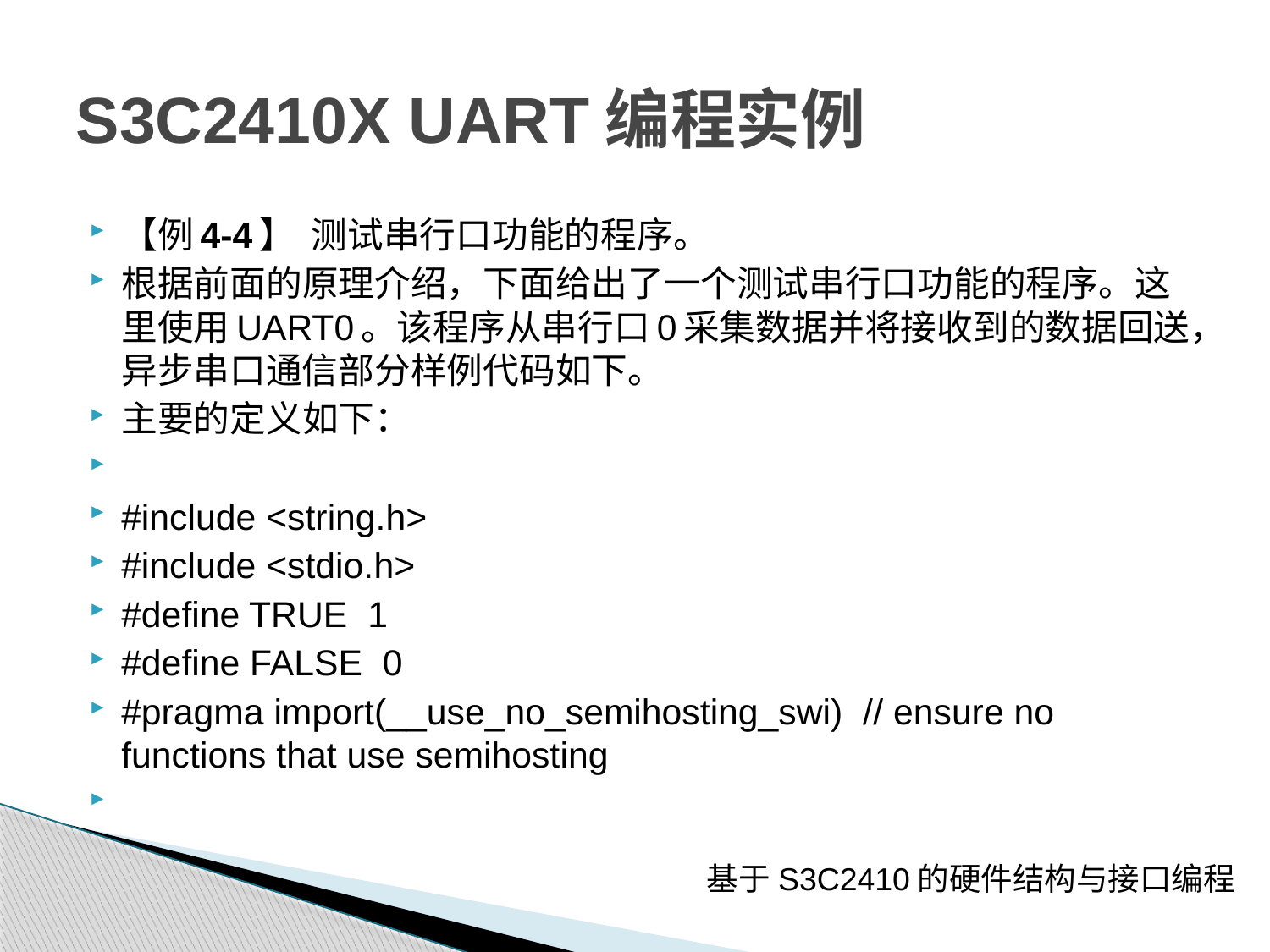

# S3C2410X UART编程实例
【例4-4】  测试串行口功能的程序。
根据前面的原理介绍，下面给出了一个测试串行口功能的程序。这里使用UART0。该程序从串行口0采集数据并将接收到的数据回送，异步串口通信部分样例代码如下。
主要的定义如下：

#include <string.h>
#include <stdio.h>
#define TRUE  1
#define FALSE  0
#pragma import(__use_no_semihosting_swi)  // ensure no functions that use semihosting

基于S3C2410的硬件结构与接口编程